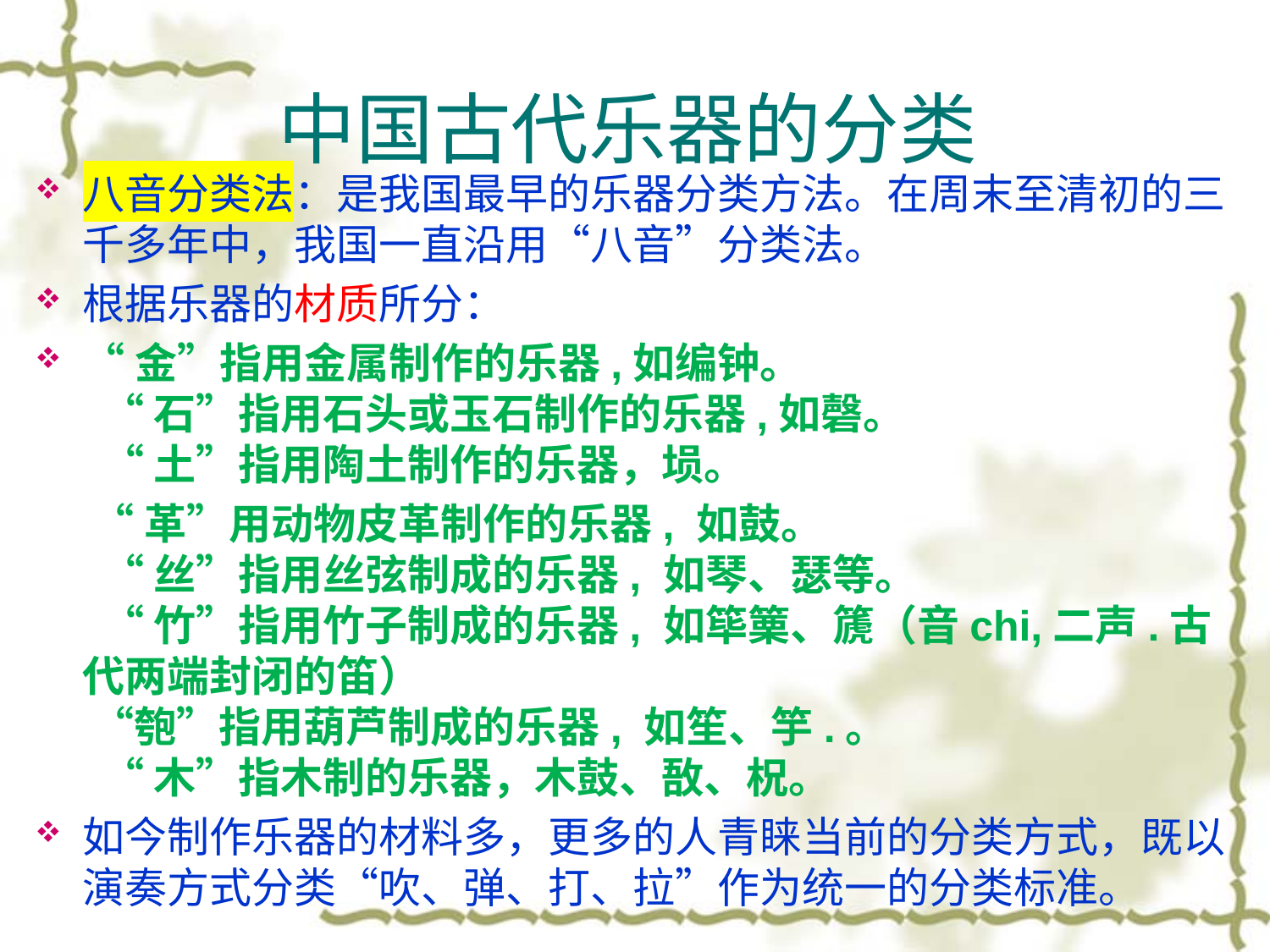

# 中国古代乐器的分类
八音分类法：是我国最早的乐器分类方法。在周末至清初的三千多年中，我国一直沿用“八音”分类法。
根据乐器的材质所分：
“金”指用金属制作的乐器,如编钟。
  “ 石”指用石头或玉石制作的乐器,如磬。
  “ 土”指用陶土制作的乐器，埙。
      “革”用动物皮革制作的乐器, 如鼓。
  “ 丝”指用丝弦制成的乐器, 如琴、瑟等。
  “ 竹”指用竹子制成的乐器, 如筚篥、篪（音chi,二声.古代两端封闭的笛）
 “匏”指用葫芦制成的乐器, 如笙、竽.。
  “ 木”指木制的乐器，木鼓、敔、柷。
如今制作乐器的材料多，更多的人青睐当前的分类方式，既以演奏方式分类“吹、弹、打、拉”作为统一的分类标准。